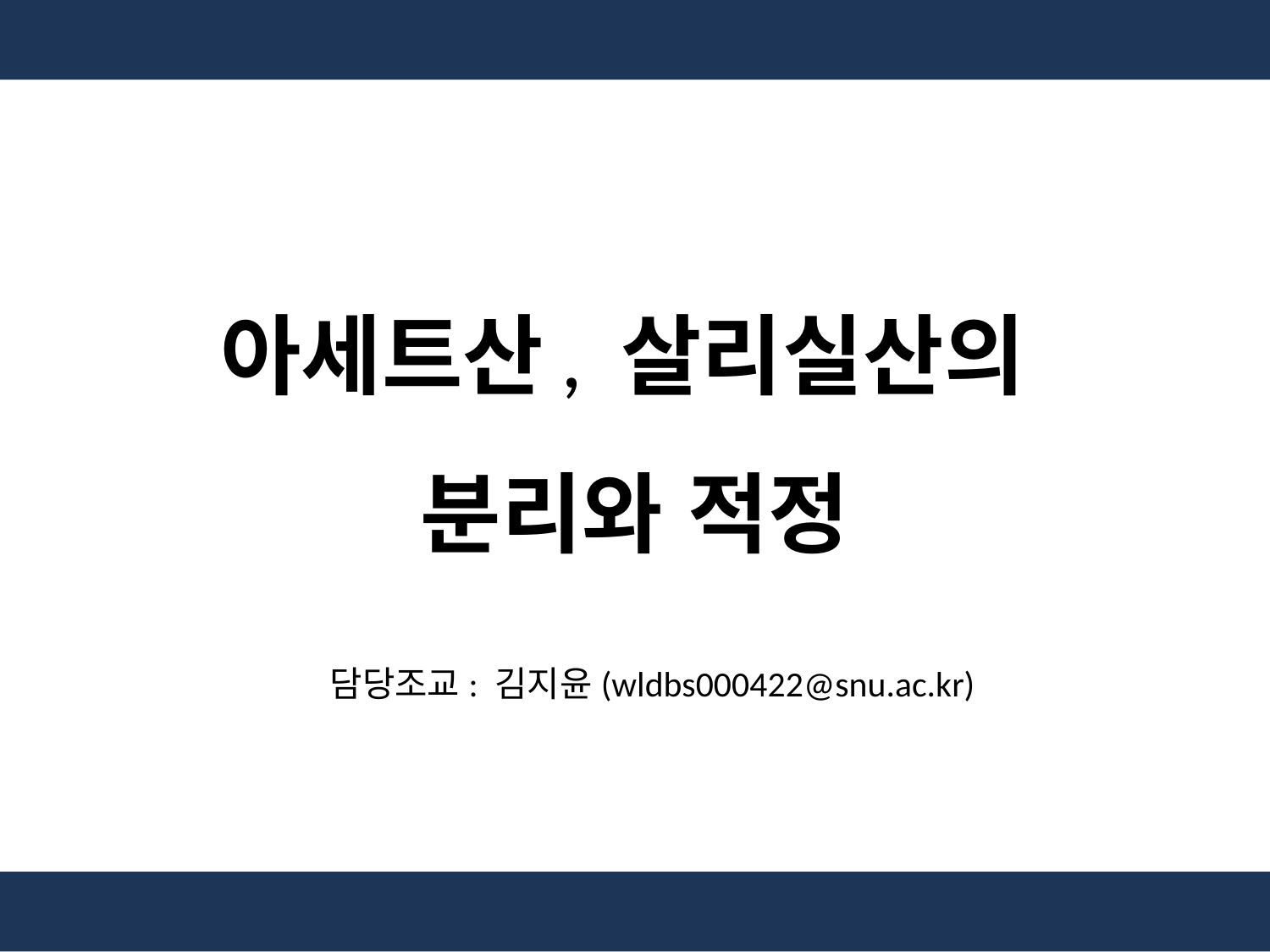

# 아세트산, 살리실산의 분리와 적정
담당조교: 김지윤(wldbs000422@snu.ac.kr)